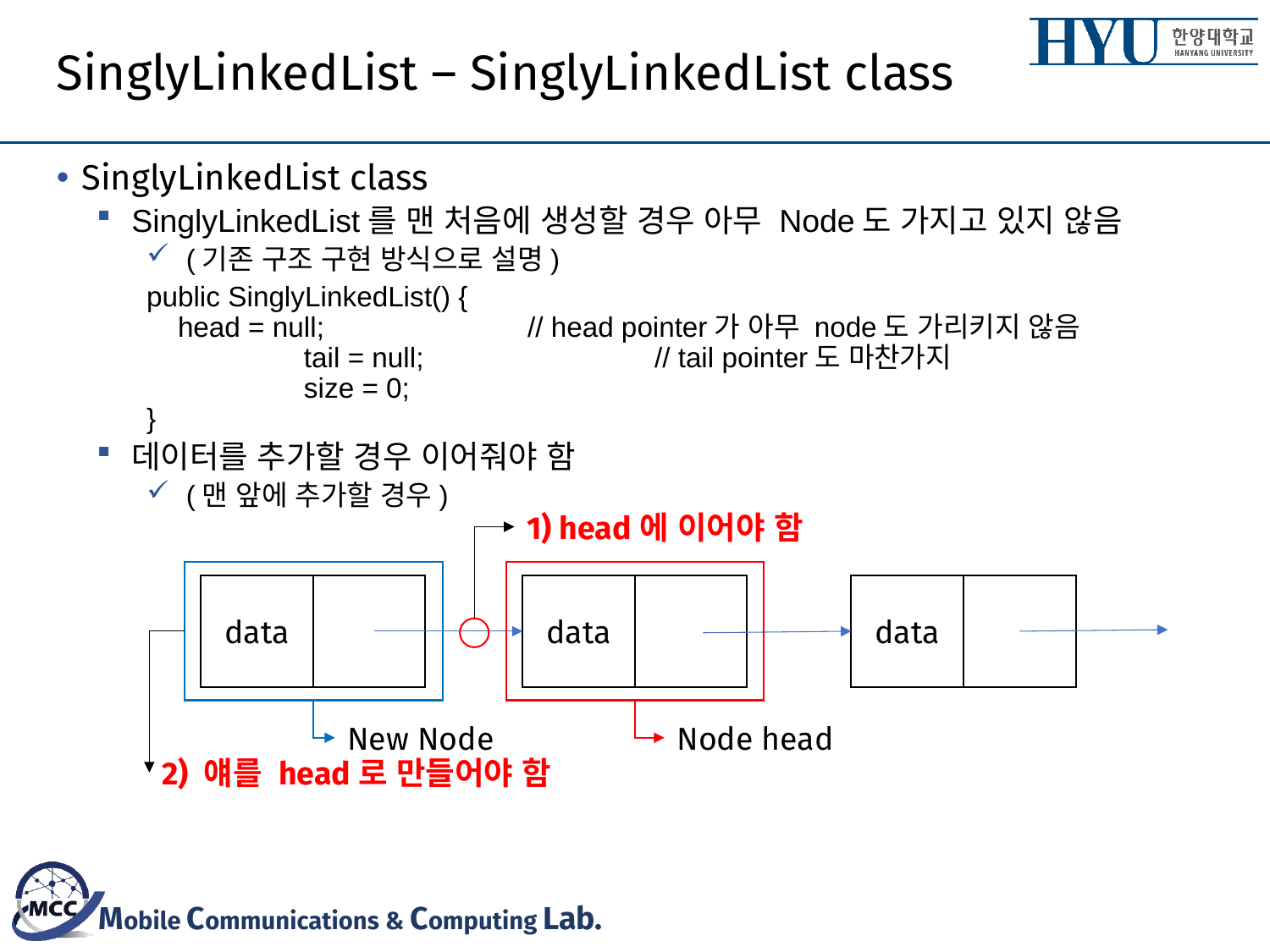

# SinglyLinkedList – SinglyLinkedList class

SinglyLinkedList class
SinglyLinkedList를 맨 처음에 생성할 경우 아무 Node도 가지고 있지 않음
(기존 구조 구현 방식으로 설명)
public SinglyLinkedList() {
    head = null;		// head pointer가 아무 node도 가리키지 않음
	   tail = null;		// tail pointer도 마찬가지
	   size = 0;
}
데이터를 추가할 경우 이어줘야 함
(맨 앞에 추가할 경우)

1) head에 이어야 함

data
data
data

New Node
Node head
2) 얘를 head로 만들어야 함